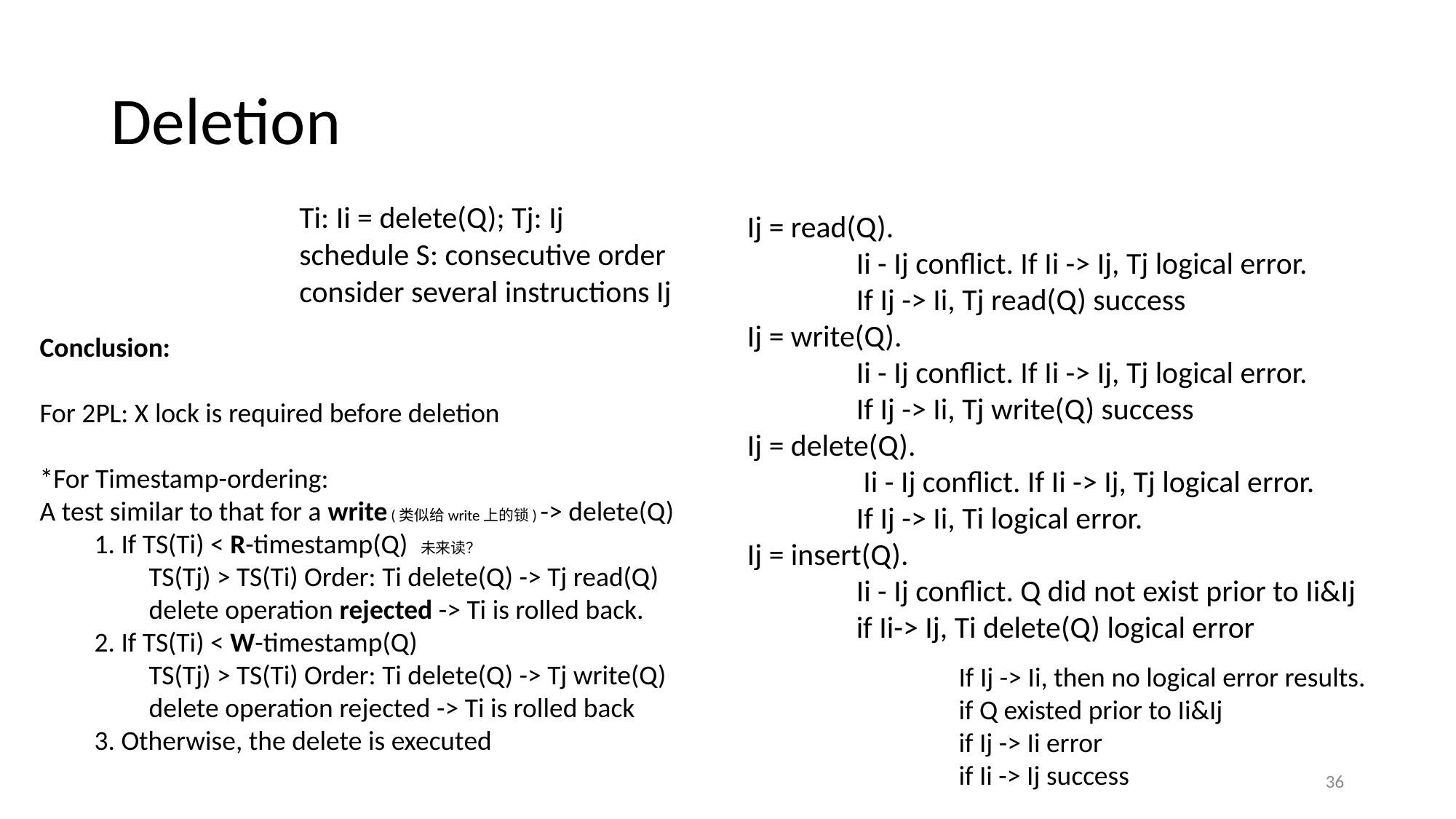

# Deletion
Ij = read(Q).
	Ii - Ij conflict. If Ii -> Ij, Tj logical error.
	If Ij -> Ii, Tj read(Q) success
Ij = write(Q).
	Ii - Ij conflict. If Ii -> Ij, Tj logical error.
	If Ij -> Ii, Tj write(Q) success
Ij = delete(Q).
	 Ii - Ij conflict. If Ii -> Ij, Tj logical error.
	If Ij -> Ii, Ti logical error.
Ij = insert(Q).
	Ii - Ij conflict. Q did not exist prior to Ii&Ij
	if Ii-> Ij, Ti delete(Q) logical error
Ti: Ii = delete(Q); Tj: Ij
schedule S: consecutive order
consider several instructions Ij
Conclusion:

For 2PL: X lock is required before deletion

*For Timestamp-ordering:
A test similar to that for a write (类似给write上的锁) -> delete(Q)
1. If TS(Ti) < R-timestamp(Q) 未来读？
TS(Tj) > TS(Ti) Order: Ti delete(Q) -> Tj read(Q)
delete operation rejected -> Ti is rolled back.
2. If TS(Ti) < W-timestamp(Q)
TS(Tj) > TS(Ti) Order: Ti delete(Q) -> Tj write(Q)
delete operation rejected -> Ti is rolled back
3. Otherwise, the delete is executed
If Ij -> Ii, then no logical error results.
if Q existed prior to Ii&Ij
if Ij -> Ii error
if Ii -> Ij success
36